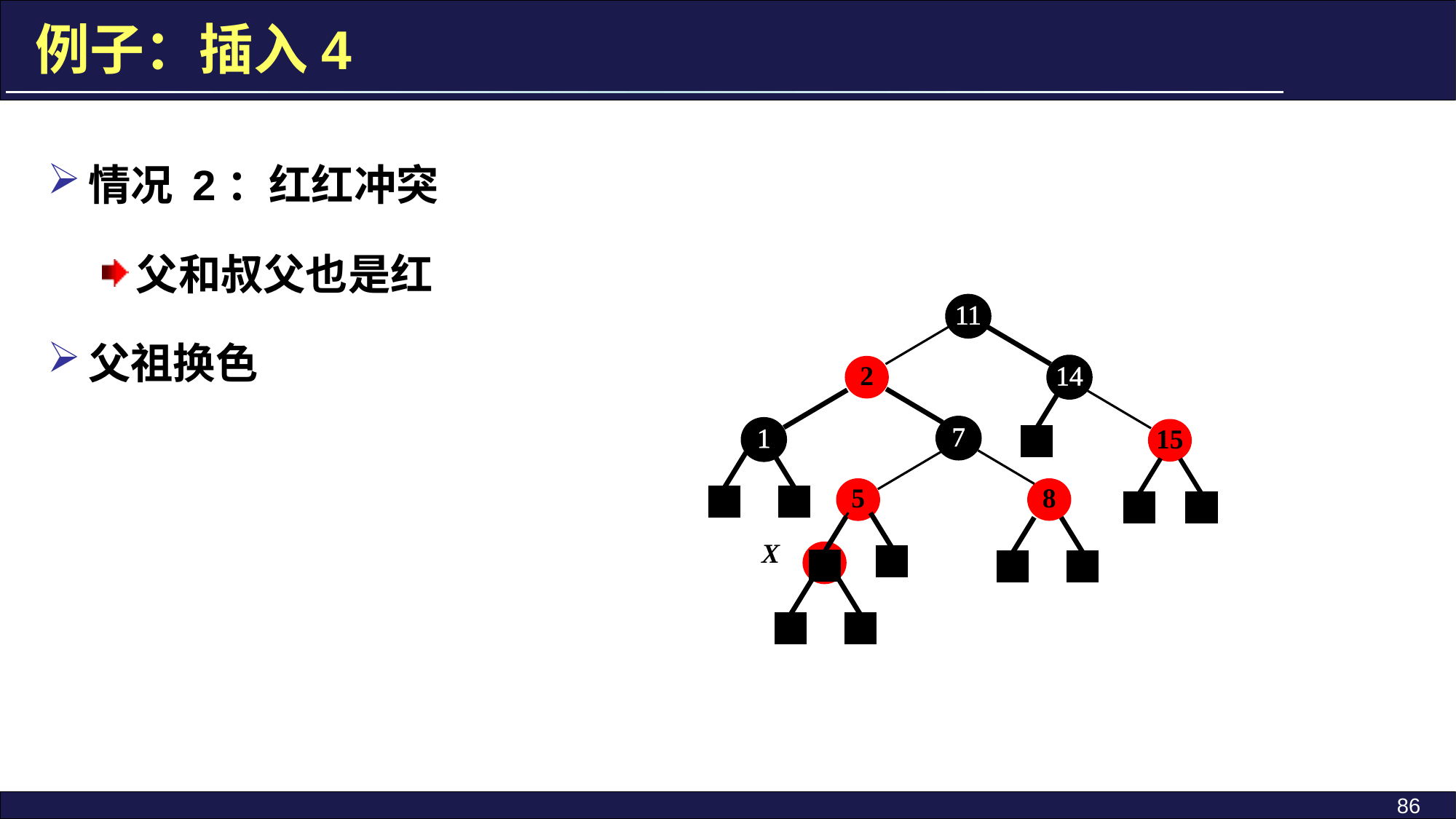

例子：插入4
情况 2：红红冲突
父和叔父也是红
父祖换色

11

2
14

7
1
15

8
5

X
4

86